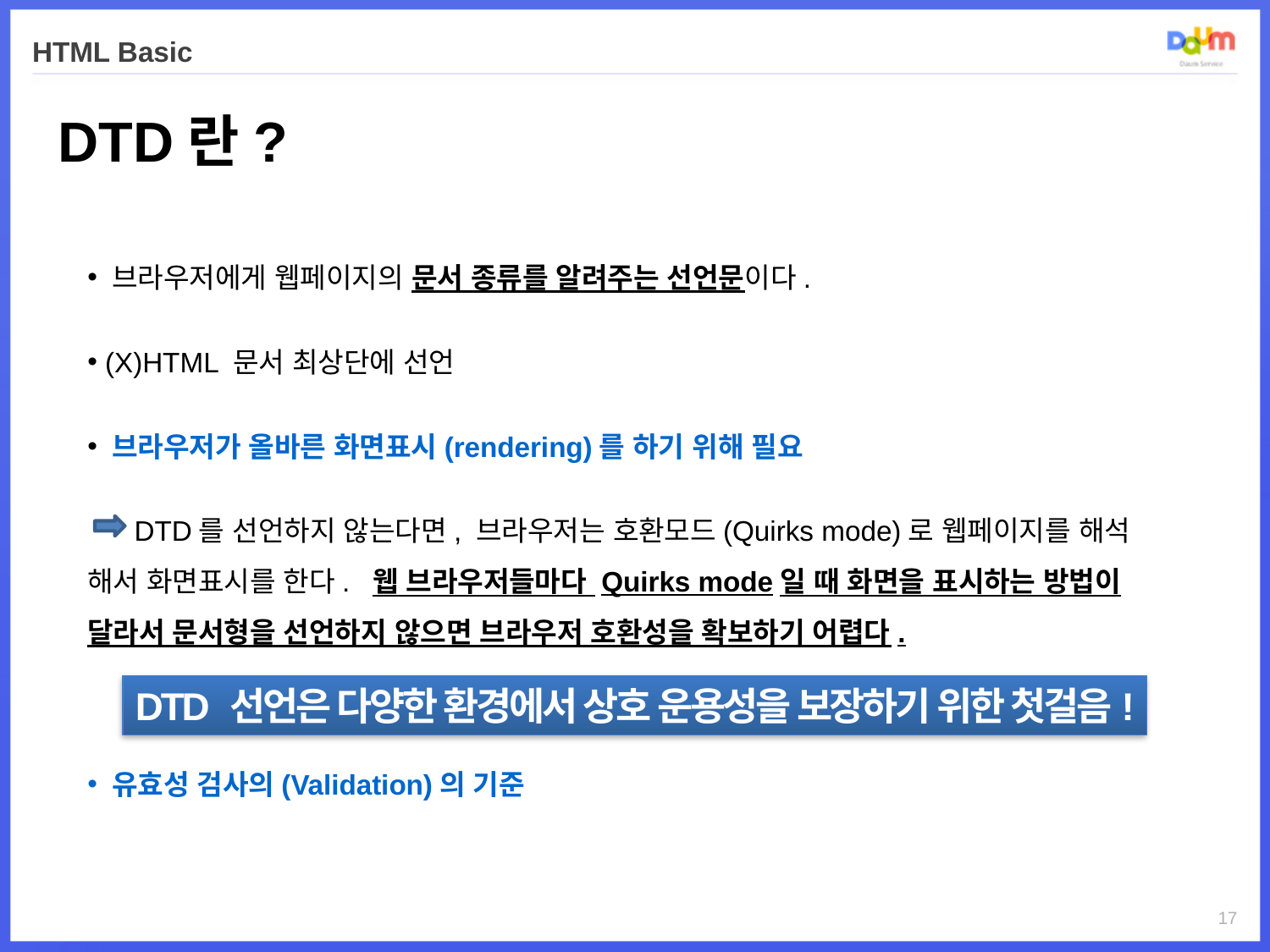

# HTML Basic
DTD란?
 브라우저에게 웹페이지의 문서 종류를 알려주는 선언문이다.

 (X)HTML 문서 최상단에 선언

 브라우저가 올바른 화면표시(rendering)를 하기 위해 필요

      DTD를 선언하지 않는다면, 브라우저는 호환모드(Quirks mode)로 웹페이지를 해석
해서 화면표시를 한다.  웹 브라우저들마다 Quirks mode일 때 화면을 표시하는 방법이 달라서 문서형을 선언하지 않으면 브라우저 호환성을 확보하기 어렵다.

 유효성 검사의(Validation)의 기준

DTD 선언은 다양한 환경에서 상호 운용성을 보장하기 위한 첫걸음!
17